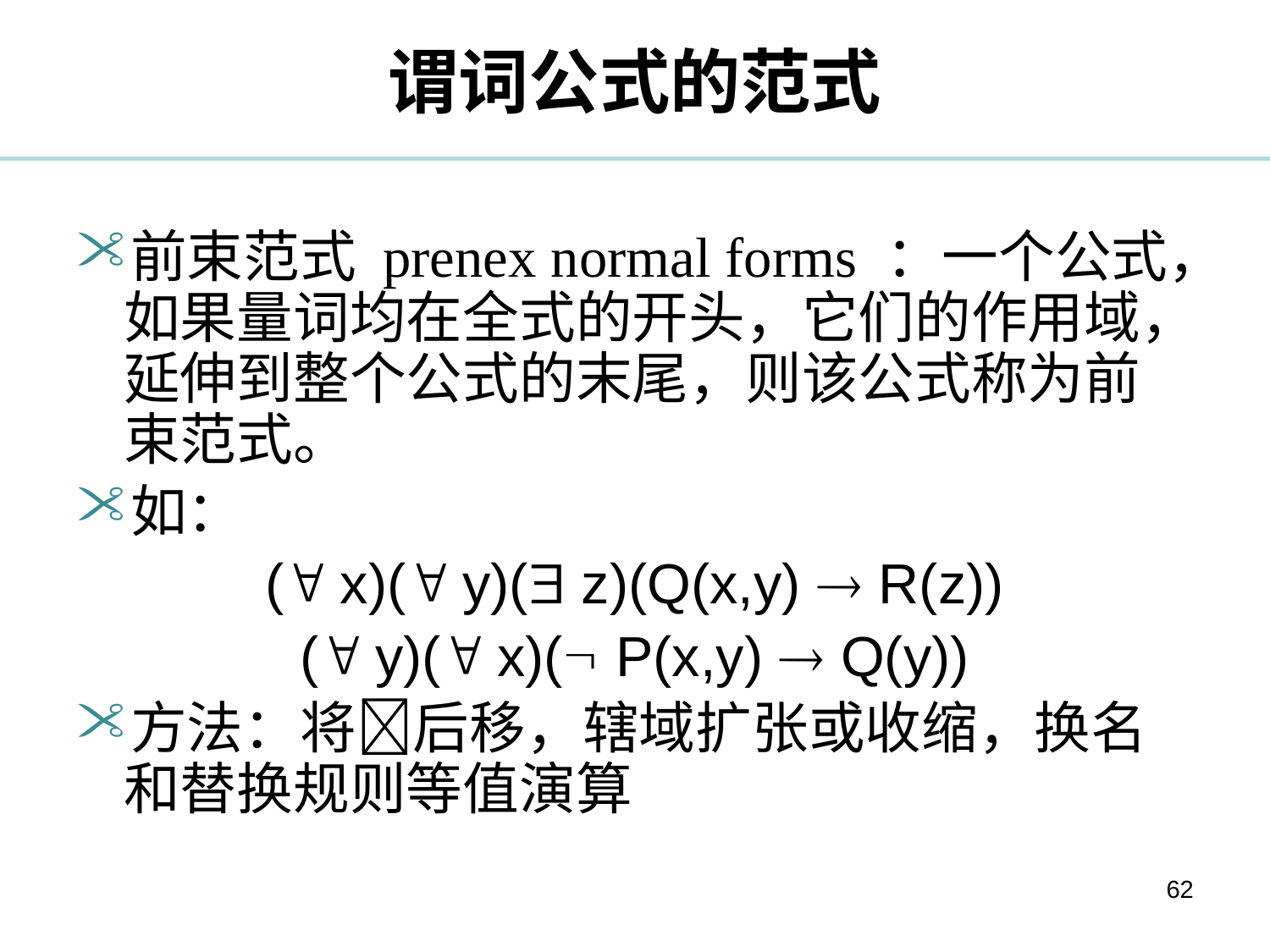

# 谓词公式的范式
前束范式 prenex normal forms ：一个公式，如果量词均在全式的开头，它们的作用域，延伸到整个公式的末尾，则该公式称为前束范式。
如：
(∀ x)(∀ y)(∃ z)(Q(x,y) → R(z))
(∀ y)(∀ x)(¬ P(x,y) → Q(y))
方法：将¬后移，辖域扩张或收缩，换名和替换规则等值演算

62